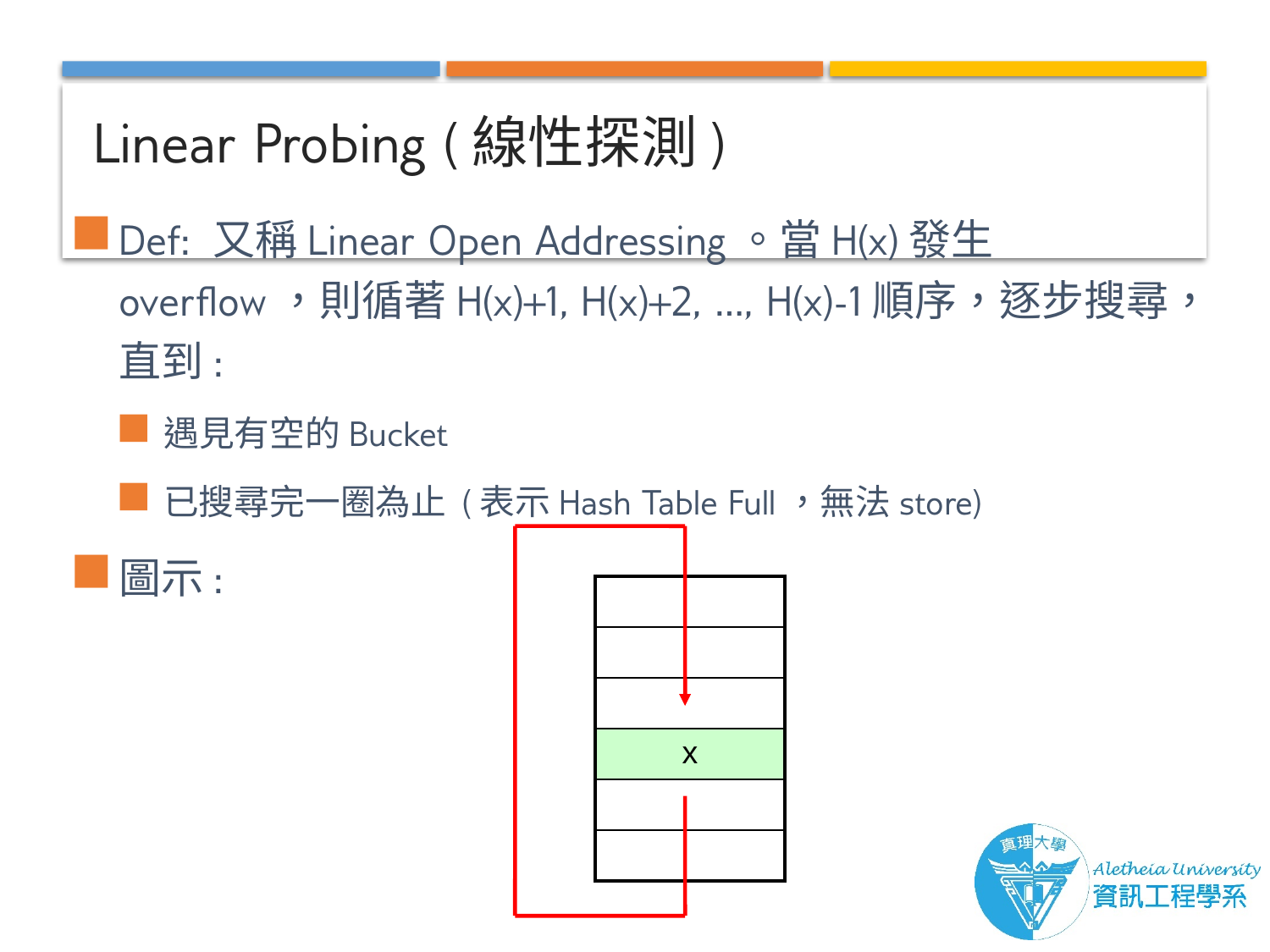

# Linear Probing (線性探測)
Def: 又稱Linear Open Addressing。當H(x)發生overflow，則循著H(x)+1, H(x)+2, …, H(x)-1順序，逐步搜尋，直到:
遇見有空的Bucket
已搜尋完一圈為止 (表示Hash Table Full，無法store)
圖示:

|  |
| --- |
|  |
|  |
| x |
|  |
|  |